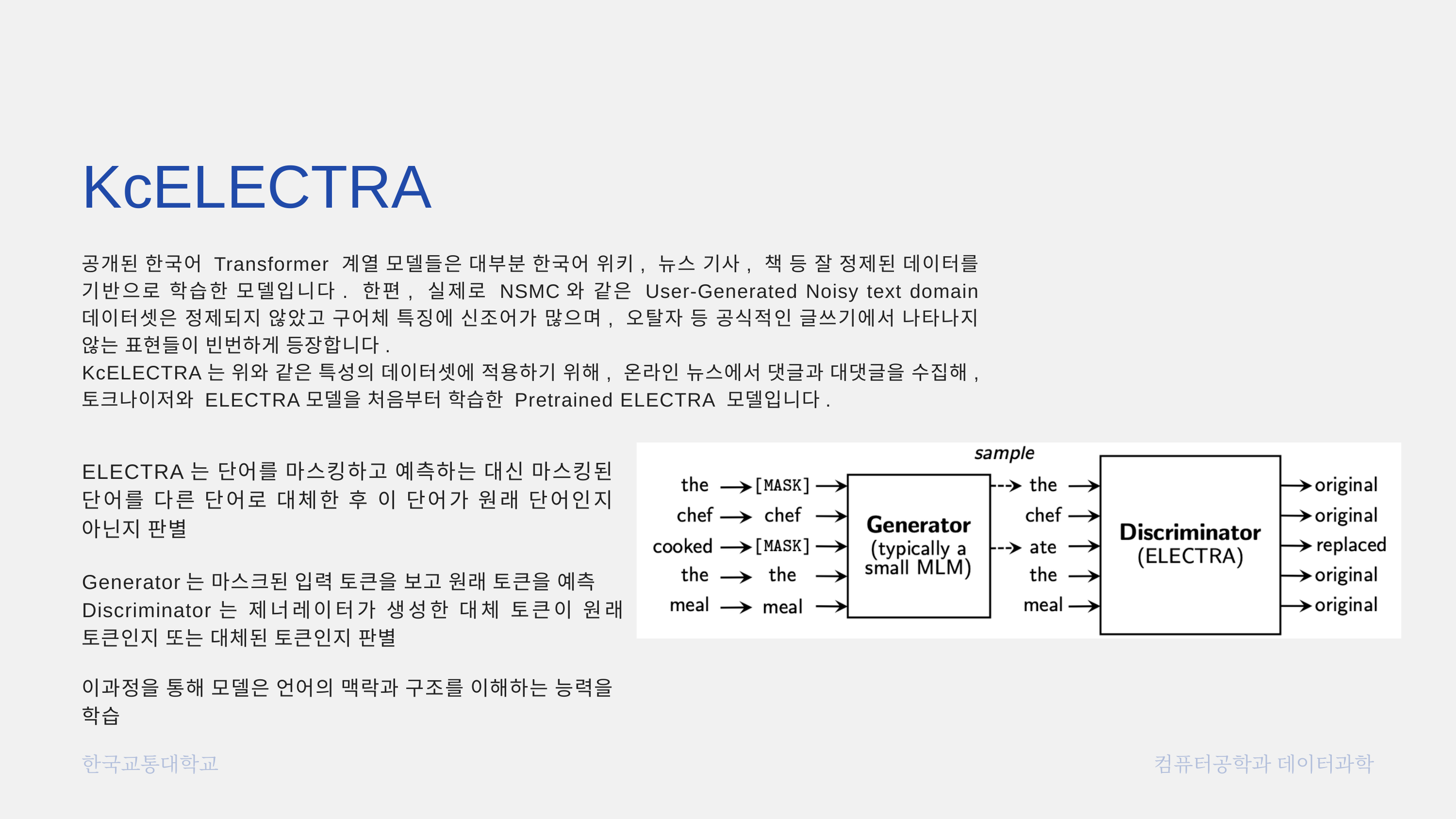

KcELECTRA
공개된 한국어 Transformer 계열 모델들은 대부분 한국어 위키, 뉴스 기사, 책 등 잘 정제된 데이터를 기반으로 학습한 모델입니다. 한편, 실제로 NSMC와 같은 User-Generated Noisy text domain 데이터셋은 정제되지 않았고 구어체 특징에 신조어가 많으며, 오탈자 등 공식적인 글쓰기에서 나타나지 않는 표현들이 빈번하게 등장합니다.
KcELECTRA는 위와 같은 특성의 데이터셋에 적용하기 위해, 온라인 뉴스에서 댓글과 대댓글을 수집해, 토크나이저와 ELECTRA모델을 처음부터 학습한 Pretrained ELECTRA 모델입니다.

ELECTRA는 단어를 마스킹하고 예측하는 대신 마스킹된 단어를 다른 단어로 대체한 후 이 단어가 원래 단어인지 아닌지 판별
Generator는 마스크된 입력 토큰을 보고 원래 토큰을 예측
Discriminator는 제너레이터가 생성한 대체 토큰이 원래 토큰인지 또는 대체된 토큰인지 판별
이과정을 통해 모델은 언어의 맥락과 구조를 이해하는 능력을 학습
한국교통대학교
컴퓨터공학과 데이터과학